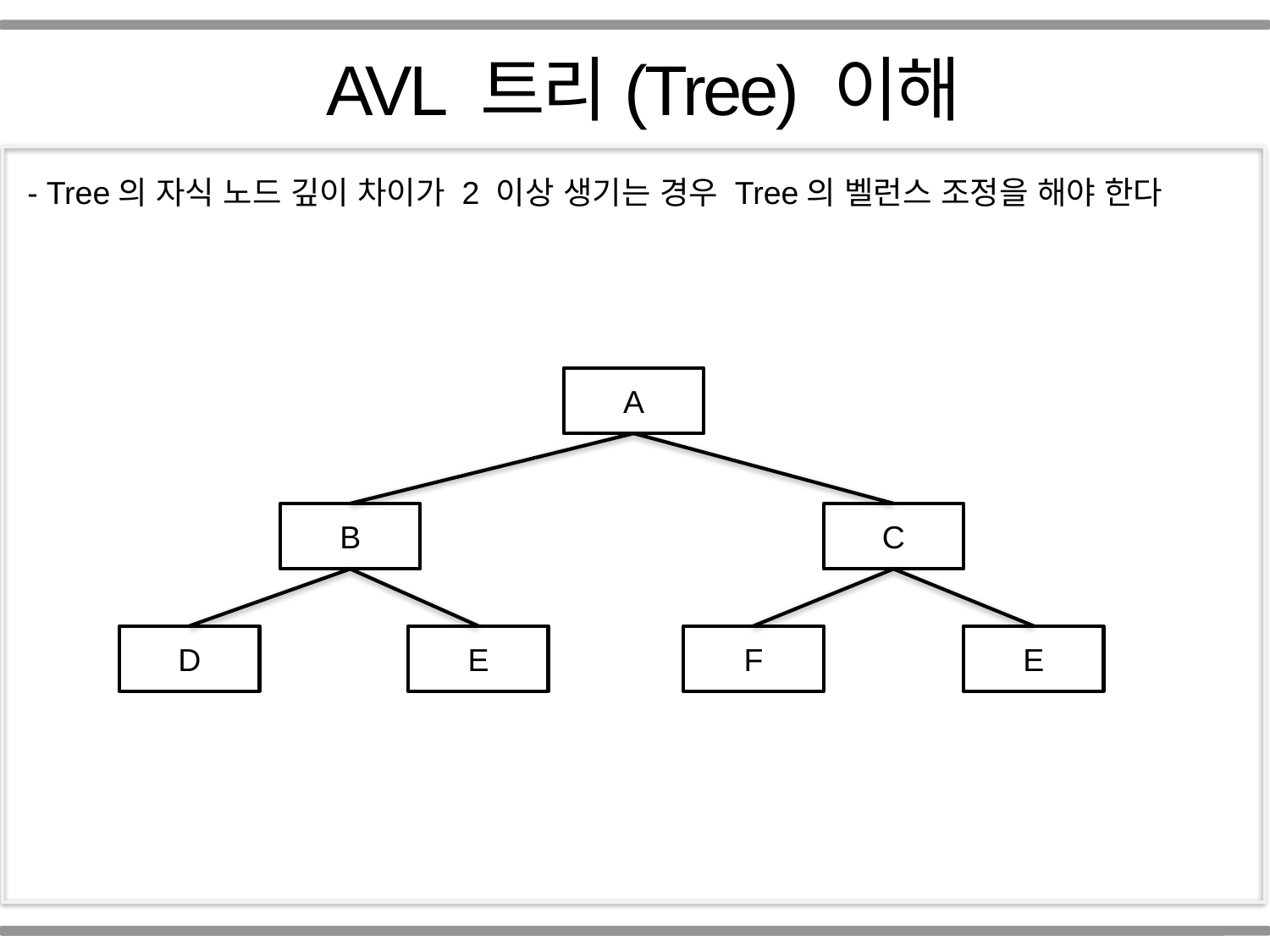

Part 01

 AVL 트리(Tree) 이해

- Tree의 자식 노드 깊이 차이가 2 이상 생기는 경우 Tree의 벨런스 조정을 해야 한다
A
B
C
D
E
F
E